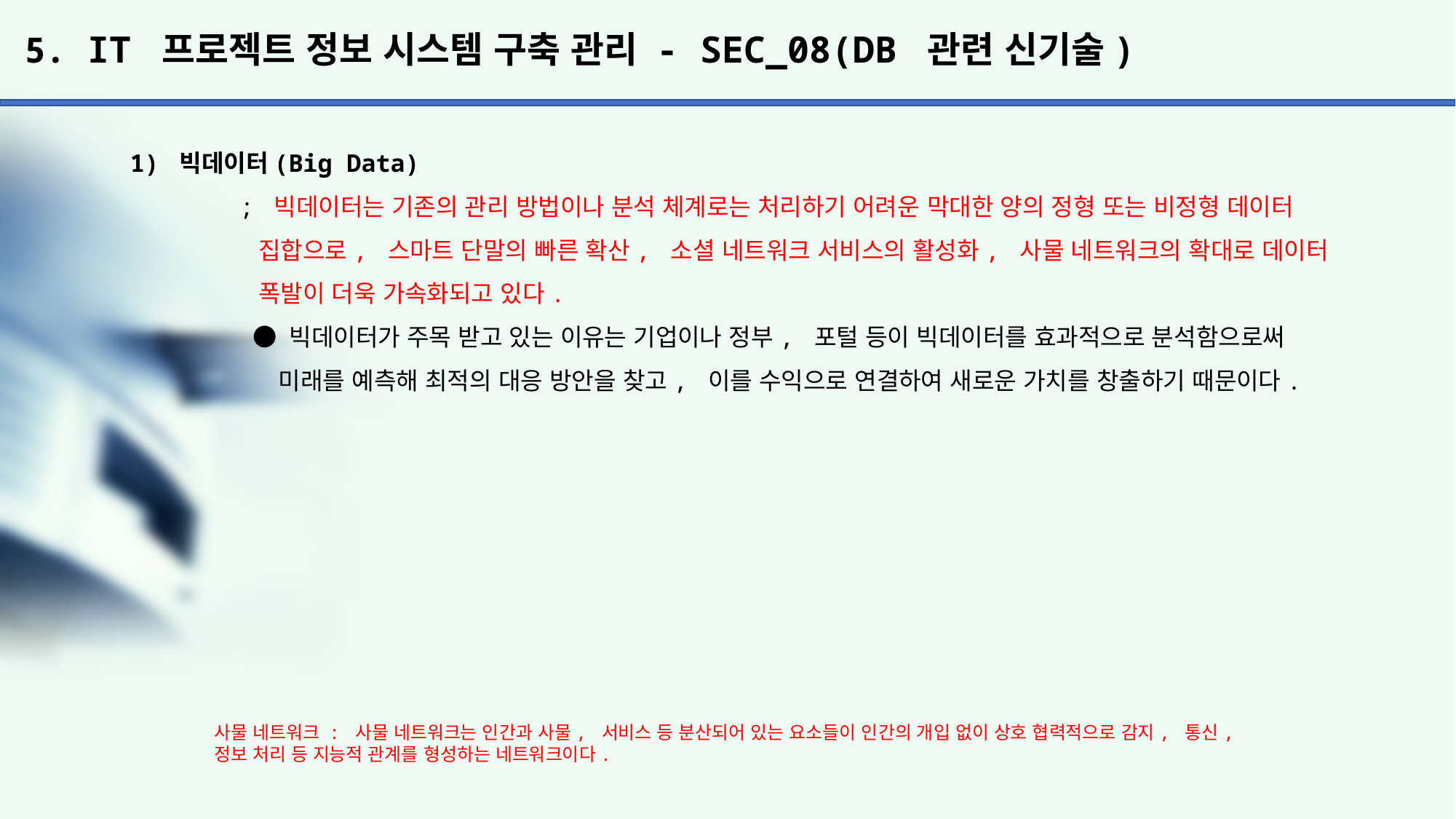

# 5. IT 프로젝트 정보 시스템 구축 관리 - SEC_08(DB 관련 신기술)
1) 빅데이터(Big Data)
	; 빅데이터는 기존의 관리 방법이나 분석 체계로는 처리하기 어려운 막대한 양의 정형 또는 비정형 데이터
	  집합으로, 스마트 단말의 빠른 확산, 소셜 네트워크 서비스의 활성화, 사물 네트워크의 확대로 데이터
	  폭발이 더욱 가속화되고 있다.
	  ● 빅데이터가 주목 받고 있는 이유는 기업이나 정부, 포털 등이 빅데이터를 효과적으로 분석함으로써
	     미래를 예측해 최적의 대응 방안을 찾고, 이를 수익으로 연결하여 새로운 가치를 창출하기 때문이다.
사물 네트워크 : 사물 네트워크는 인간과 사물, 서비스 등 분산되어 있는 요소들이 인간의 개입 없이 상호 협력적으로 감지, 통신,
정보 처리 등 지능적 관계를 형성하는 네트워크이다.